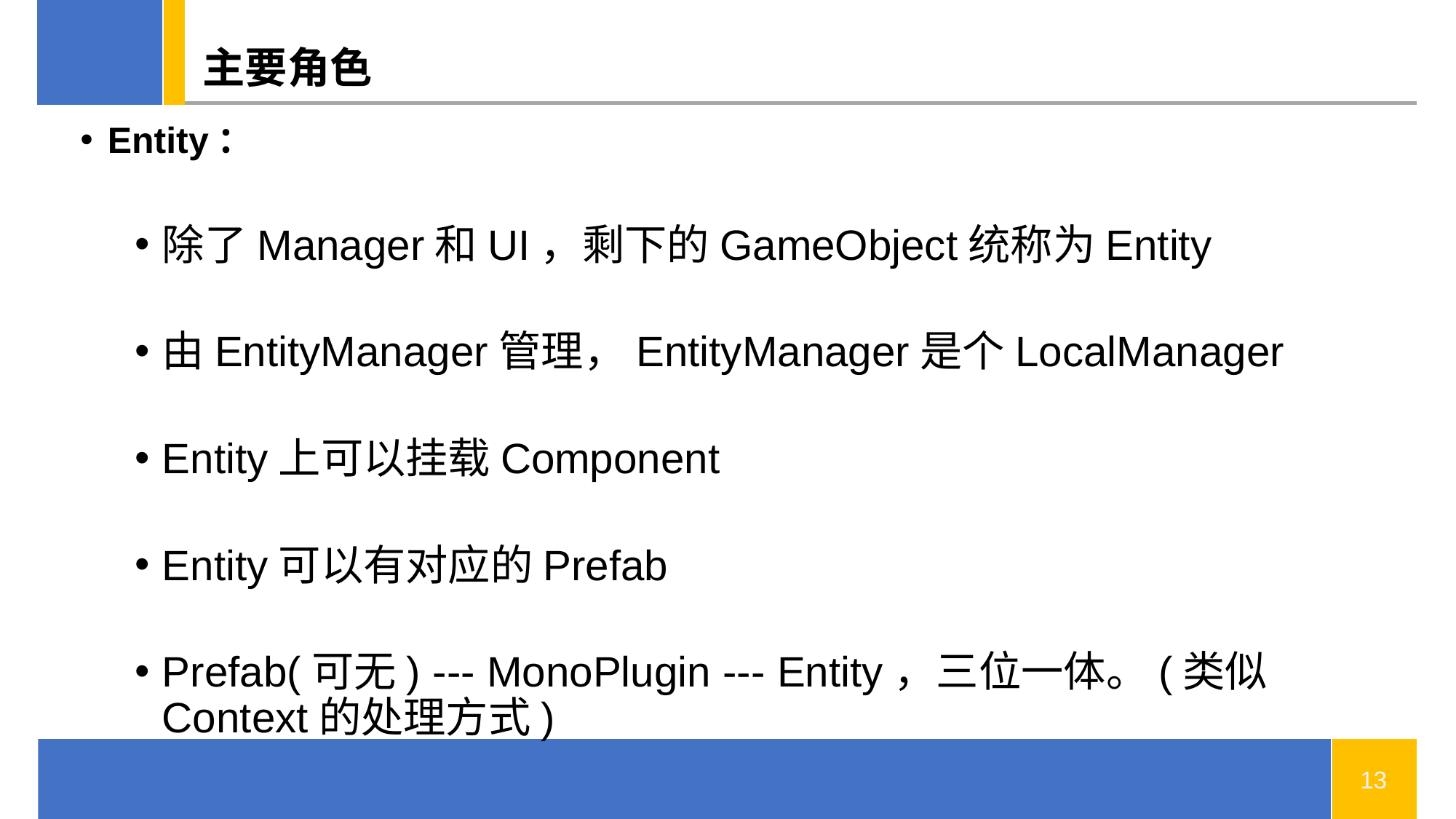

# 主要角色

Entity：

除了Manager和UI，剩下的GameObject统称为Entity

由EntityManager管理，EntityManager是个LocalManager

Entity上可以挂载Component

Entity可以有对应的Prefab

Prefab(可无) --- MonoPlugin --- Entity，三位一体。(类似Context的处理方式)